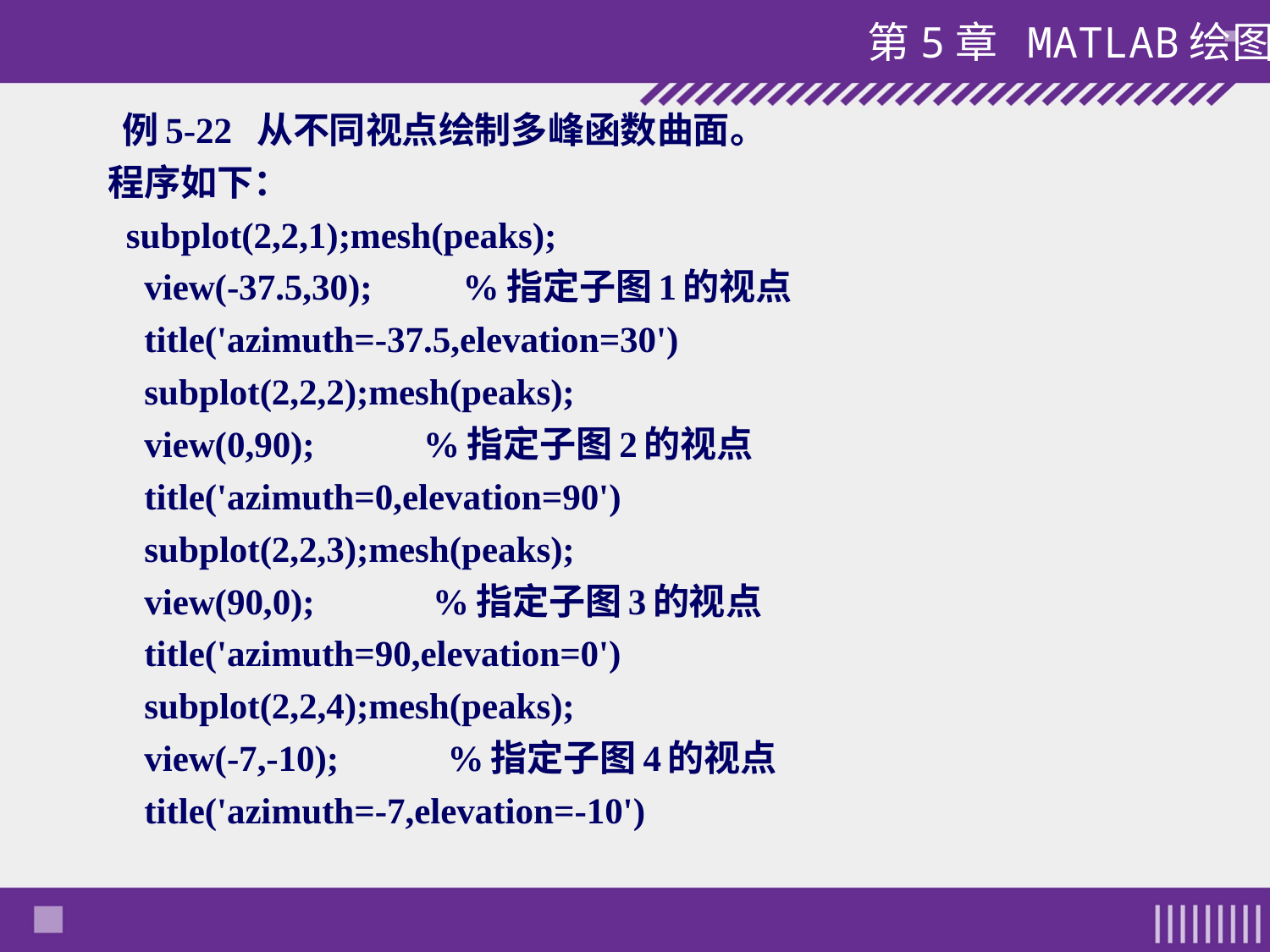

#
 例5-22  从不同视点绘制多峰函数曲面。
程序如下：
  subplot(2,2,1);mesh(peaks);
    view(-37.5,30);          %指定子图1的视点
    title('azimuth=-37.5,elevation=30')
    subplot(2,2,2);mesh(peaks);
    view(0,90);            %指定子图2的视点
    title('azimuth=0,elevation=90')
    subplot(2,2,3);mesh(peaks);
    view(90,0);             %指定子图3的视点
    title('azimuth=90,elevation=0')
    subplot(2,2,4);mesh(peaks);
    view(-7,-10);            %指定子图4的视点
    title('azimuth=-7,elevation=-10')